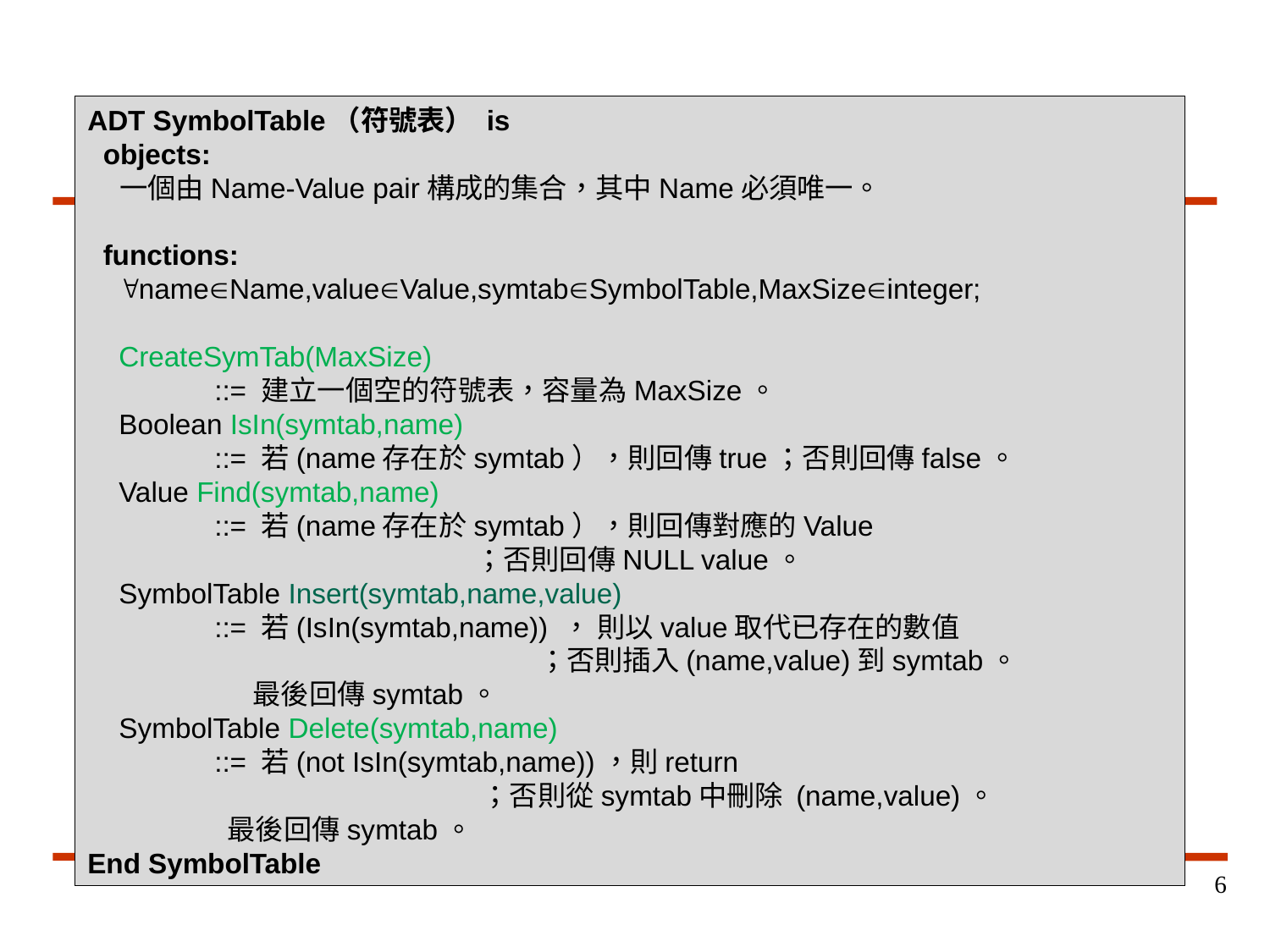

ADT SymbolTable（符號表） is
  objects:
    一個由Name-Value pair構成的集合，其中Name必須唯一。

  functions:
    ∀name∈Name,value∈Value,symtab∈SymbolTable,MaxSize∈integer;

    CreateSymTab(MaxSize)
  	::= 建立一個空的符號表，容量為MaxSize。
    Boolean IsIn(symtab,name)
    	::= 若(name存在於symtab），則回傳true；否則回傳false。
    Value Find(symtab,name)
	::= 若(name存在於symtab），則回傳對應的Value
                                                            ；否則回傳NULL value。
    SymbolTable Insert(symtab,name,value)
    	::= 若(IsIn(symtab,name)) ， 則以value取代已存在的數值
                                             	          ；否則插入(name,value)到symtab。
         	     最後回傳symtab。
    SymbolTable Delete(symtab,name)
    	::= 若(not IsIn(symtab,name))，則return
                                                             ；否則從symtab中刪除 (name,value)。
                     最後回傳symtab。
End SymbolTable
6